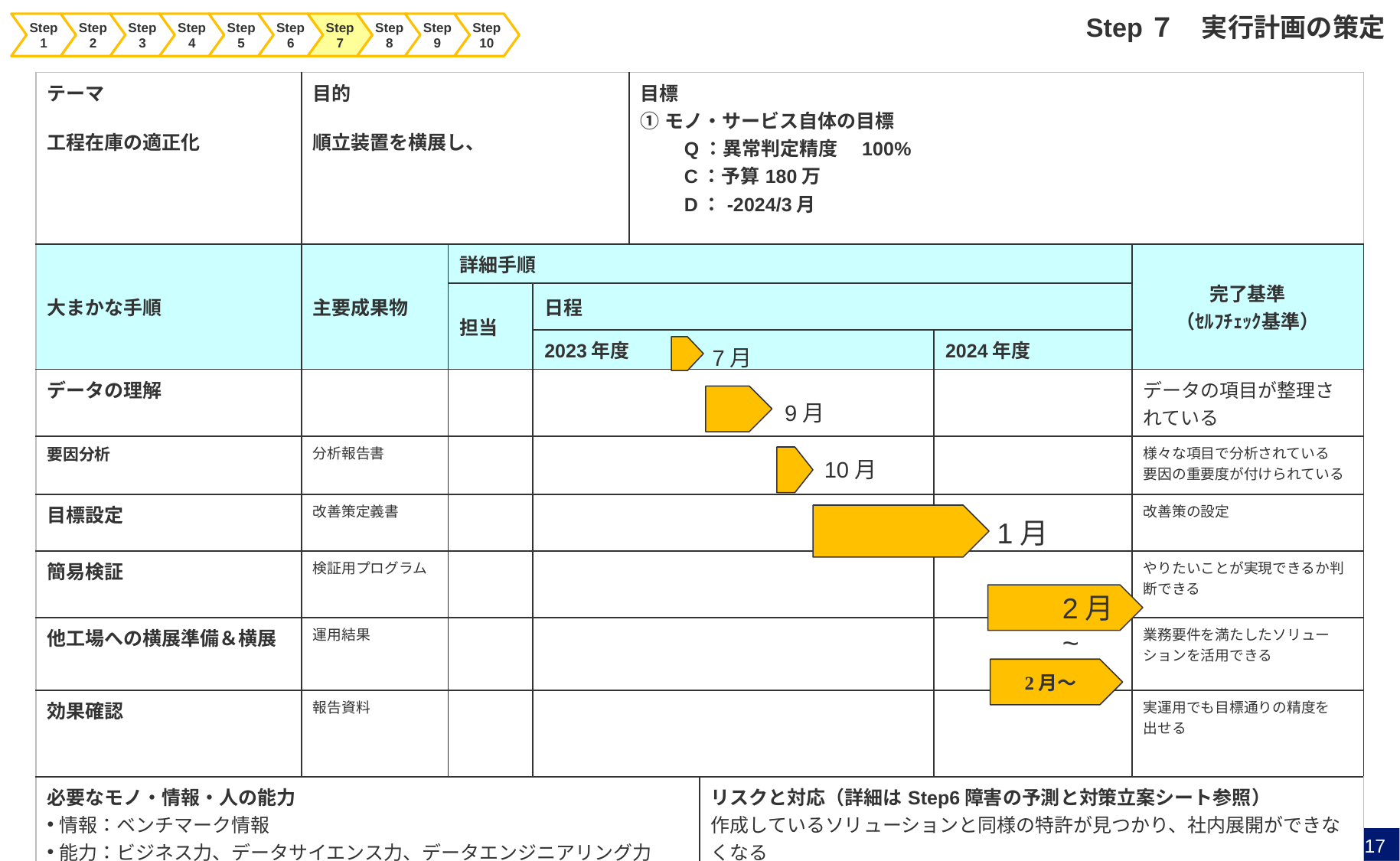

Step７　実行計画の策定
Step1
Step2
Step3
Step4
Step5
Step6
Step7
Step8
Step9
Step10
| テーマ 工程在庫の適正化 | 目的 順立装置を横展し、 |  |  | 目標 ①モノ・サービス自体の目標 　　Q：異常判定精度　100% 　　C：予算180万 　　D：-2024/3月 |  |  |  |
| --- | --- | --- | --- | --- | --- | --- | --- |
| 大まかな手順 | 主要成果物 | 詳細手順 |  |  |  |  | 完了基準 （ｾﾙﾌﾁｪｯｸ基準） |
|  |  | 担当 | 日程 |  |  |  |  |
|  |  |  | 2023年度 |  |  | 2024年度 |  |
| データの理解 |  |  |  |  |  |  | データの項目が整理されている |
| 要因分析 | 分析報告書 |  |  |  |  |  | 様々な項目で分析されている 要因の重要度が付けられている |
| 目標設定 | 改善策定義書 |  |  |  |  |  | 改善策の設定 |
| 簡易検証 | 検証用プログラム |  |  |  |  |  | やりたいことが実現できるか判断できる |
| 他工場への横展準備＆横展 | 運用結果 |  |  |  |  |  | 業務要件を満たしたソリューションを活用できる |
| 効果確認 | 報告資料 |  |  |  |  |  | 実運用でも目標通りの精度を 出せる |
| 必要なモノ・情報・人の能力 情報：ベンチマーク情報 能力：ビジネス力、データサイエンス力、データエンジニアリング力 |  |  |  |  | リスクと対応（詳細はStep6障害の予測と対策立案シート参照） 作成しているソリューションと同様の特許が見つかり、社内展開ができなくなる ⇒事前リサーチ |  |  |

7月

9月

10月

1月
2月~

2月～